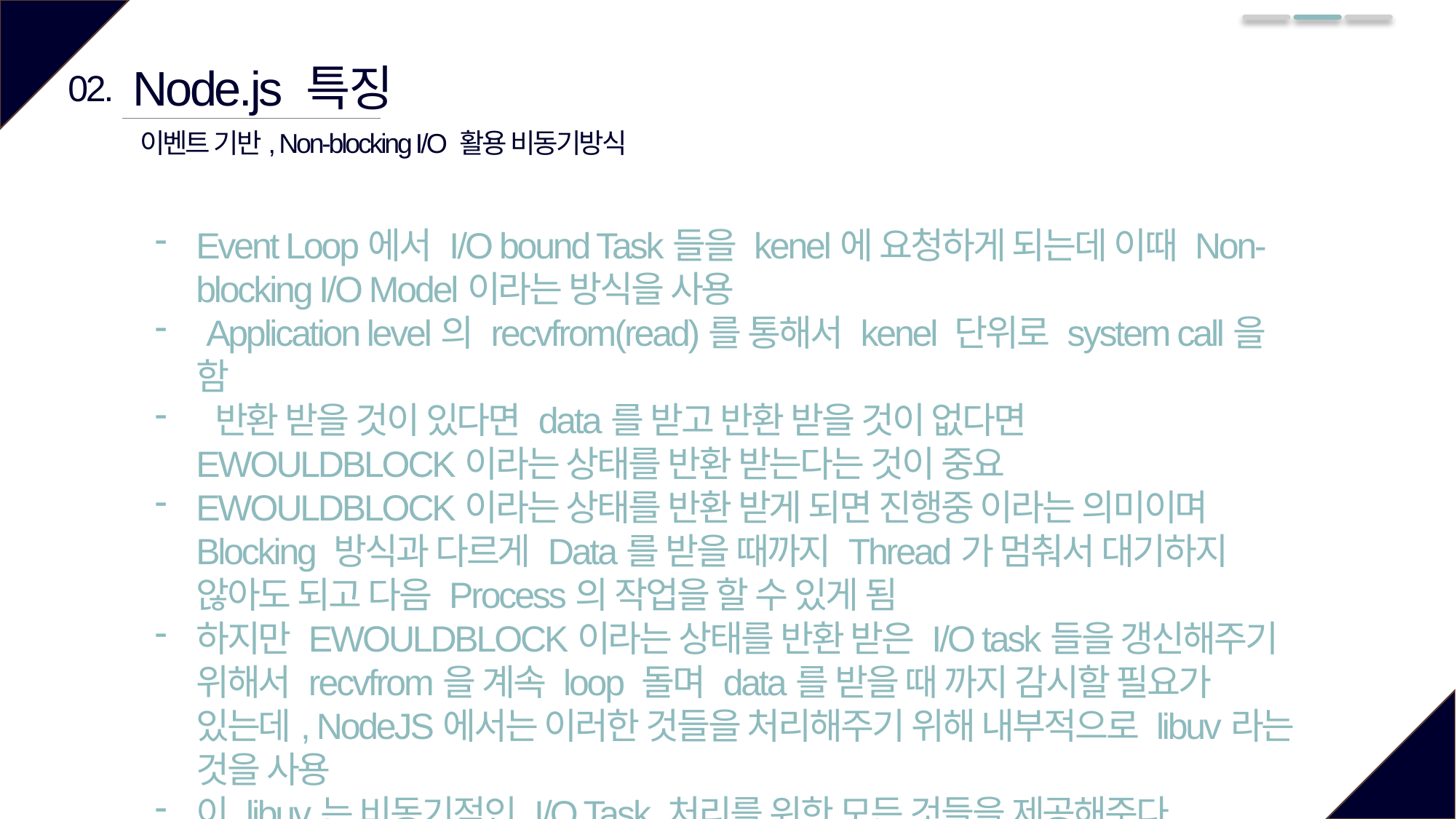

Node.js 특징
02.
이벤트 기반, Non-blocking I/O 활용 비동기방식
Event Loop에서 I/O bound Task들을 kenel에 요청하게 되는데 이때 Non-blocking I/O Model이라는 방식을 사용
 Application level의 recvfrom(read)를 통해서 kenel 단위로 system call을 함
 반환 받을 것이 있다면 data를 받고 반환 받을 것이 없다면 EWOULDBLOCK이라는 상태를 반환 받는다는 것이 중요
EWOULDBLOCK이라는 상태를 반환 받게 되면 진행중 이라는 의미이며 Blocking 방식과 다르게 Data를 받을 때까지 Thread가 멈춰서 대기하지 않아도 되고 다음 Process의 작업을 할 수 있게 됨
하지만 EWOULDBLOCK이라는 상태를 반환 받은 I/O task들을 갱신해주기 위해서 recvfrom을 계속 loop 돌며 data를 받을 때 까지 감시할 필요가 있는데, NodeJS에서는 이러한 것들을 처리해주기 위해 내부적으로 libuv라는 것을 사용
이 libuv는 비동기적인 I/O Task 처리를 위한 모든 것들을 제공해준다.